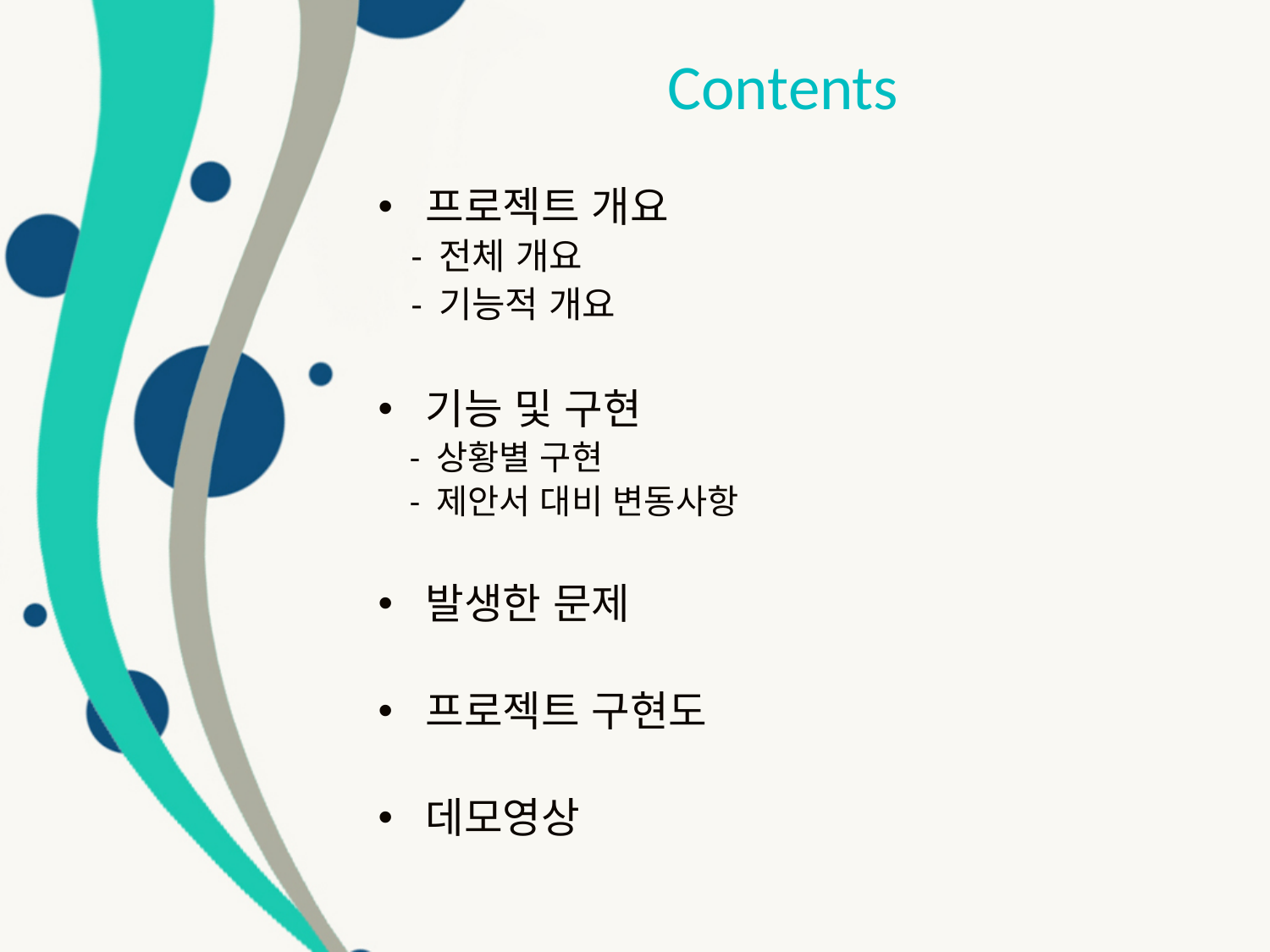

# Contents
프로젝트 개요
    - 전체 개요
    - 기능적 개요

기능 및 구현
    - 상황별 구현
    - 제안서 대비 변동사항

발생한 문제

프로젝트 구현도

데모영상